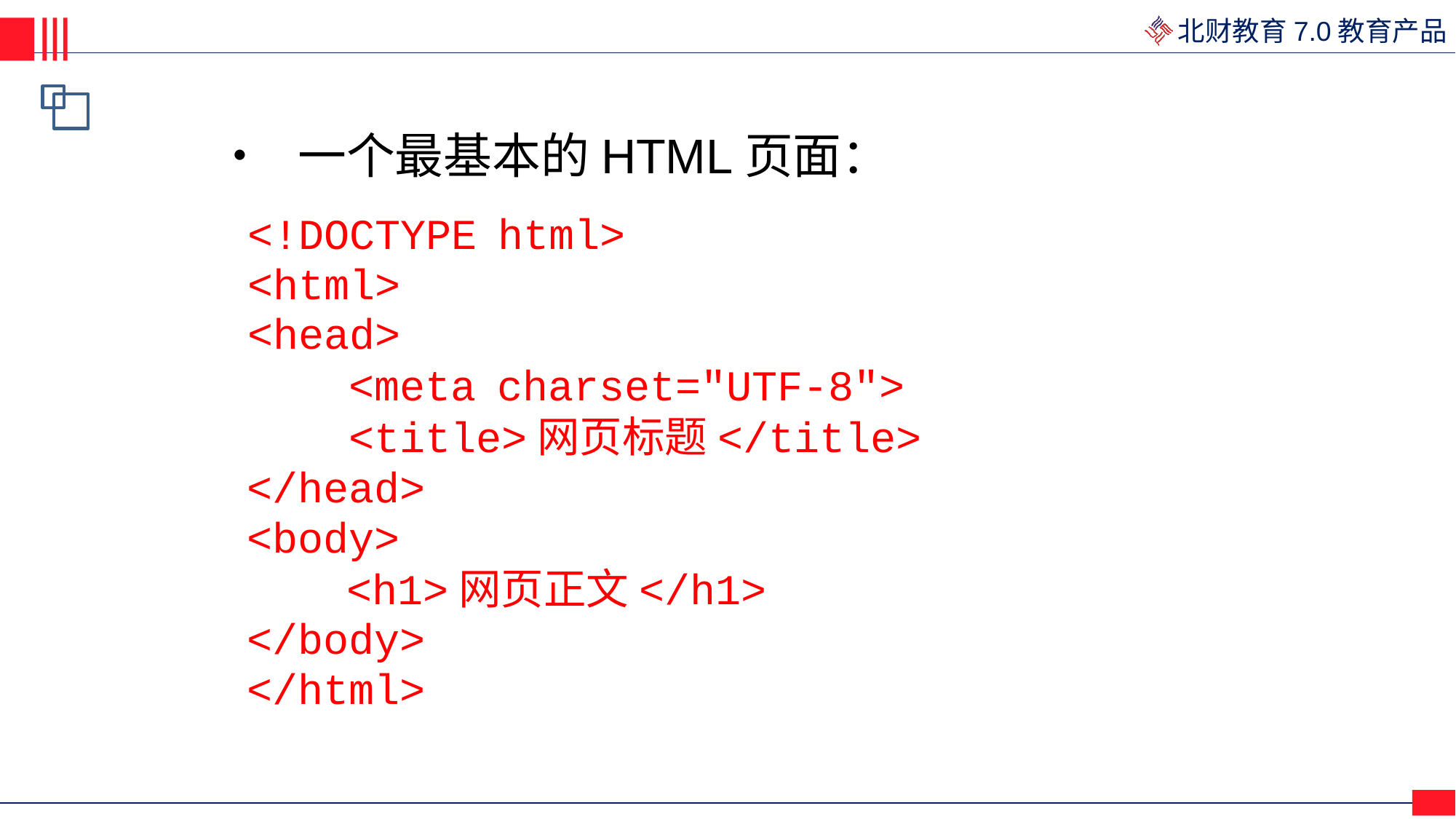

•  一个最基本的HTML页面：
<!DOCTYPE  html>
<html>
<head>
<meta  charset="UTF-8">
<title>网页标题</title>
</head>
<body>
<h1>网页正文</h1>
</body>
</html>